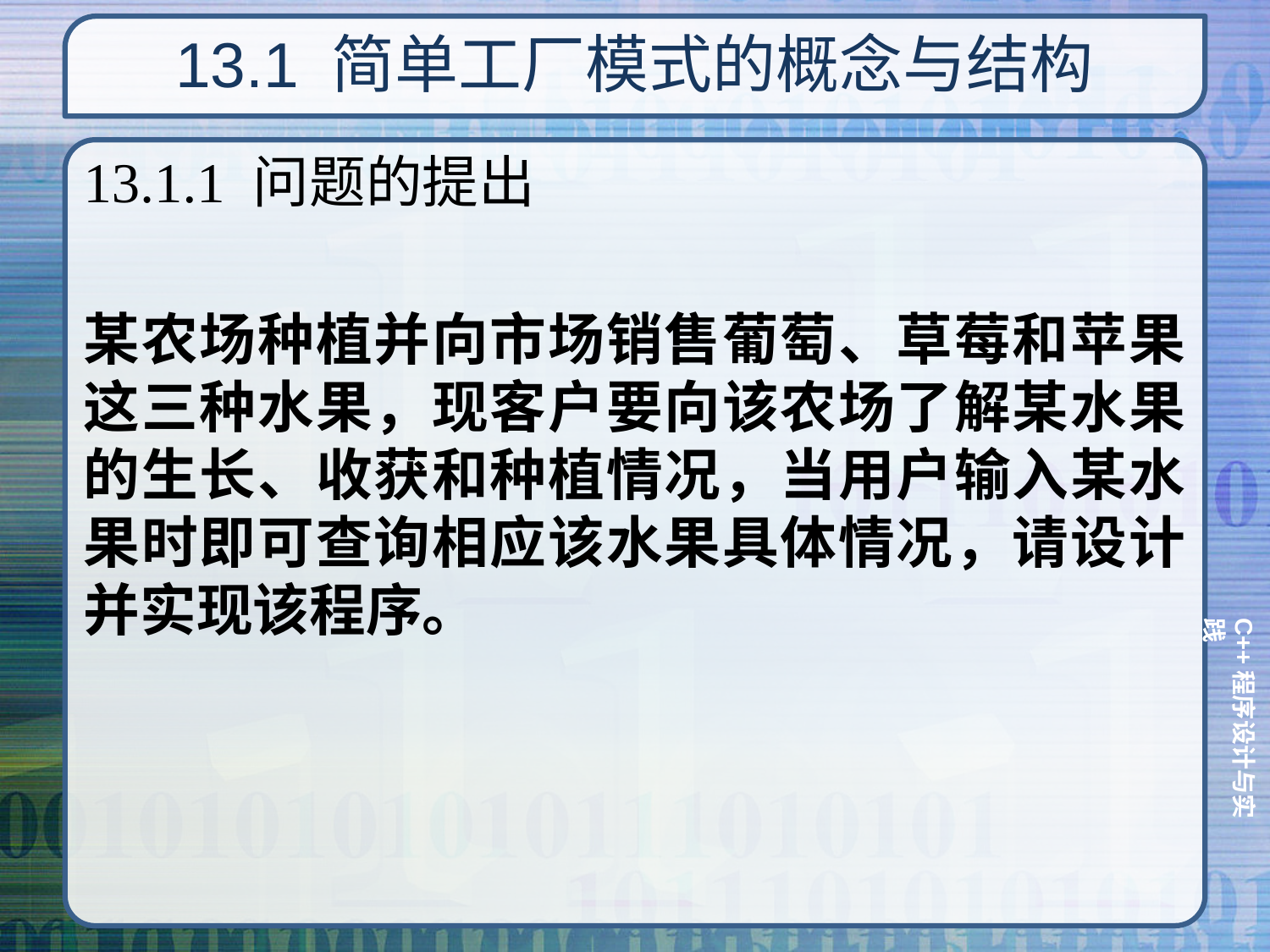

# 13.1 简单工厂模式的概念与结构
13.1.1 问题的提出

某农场种植并向市场销售葡萄、草莓和苹果这三种水果，现客户要向该农场了解某水果的生长、收获和种植情况，当用户输入某水果时即可查询相应该水果具体情况，请设计并实现该程序。